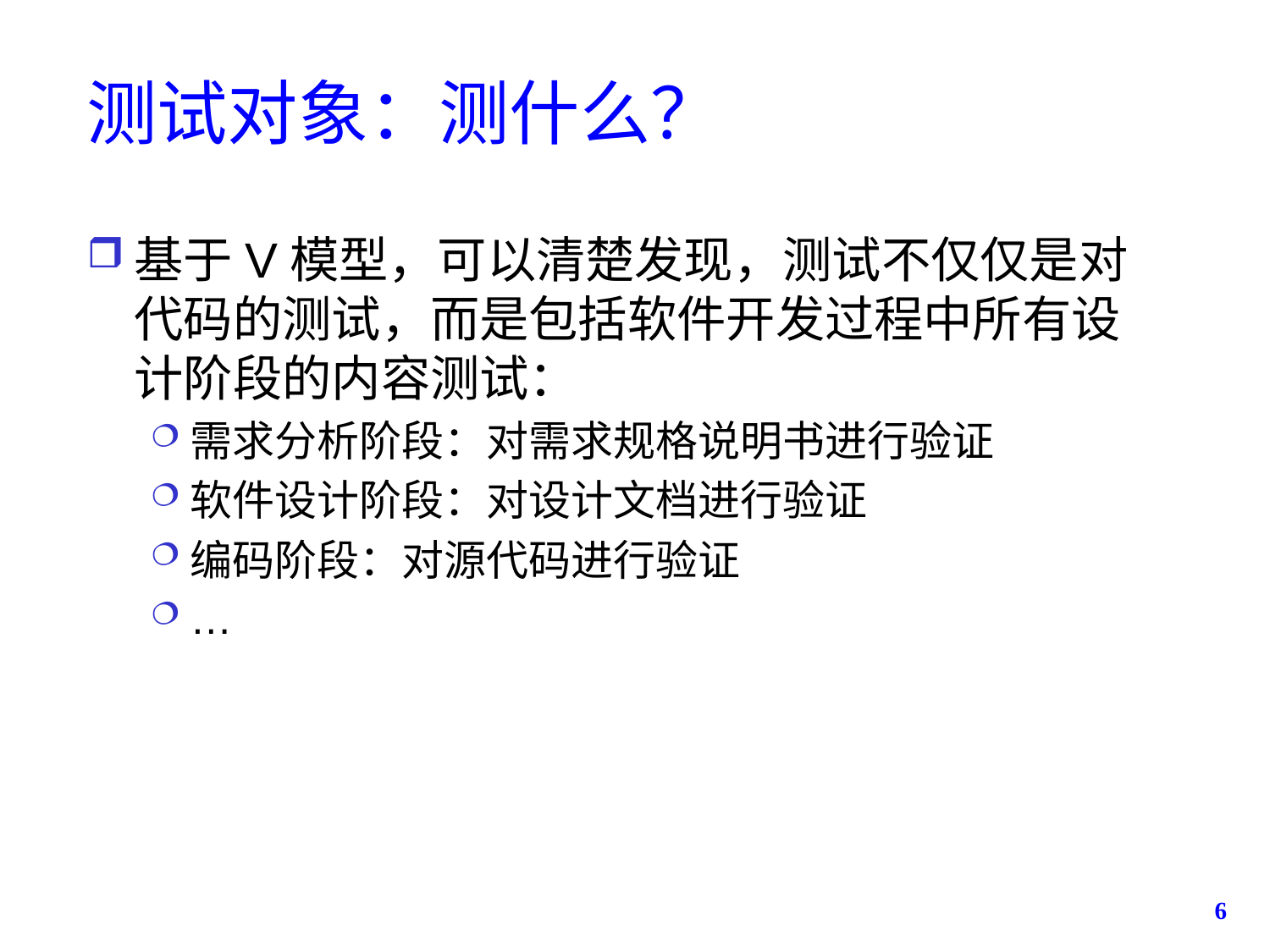

# 测试对象：测什么？
基于V模型，可以清楚发现，测试不仅仅是对代码的测试，而是包括软件开发过程中所有设计阶段的内容测试：
需求分析阶段：对需求规格说明书进行验证
软件设计阶段：对设计文档进行验证
编码阶段：对源代码进行验证
…
6